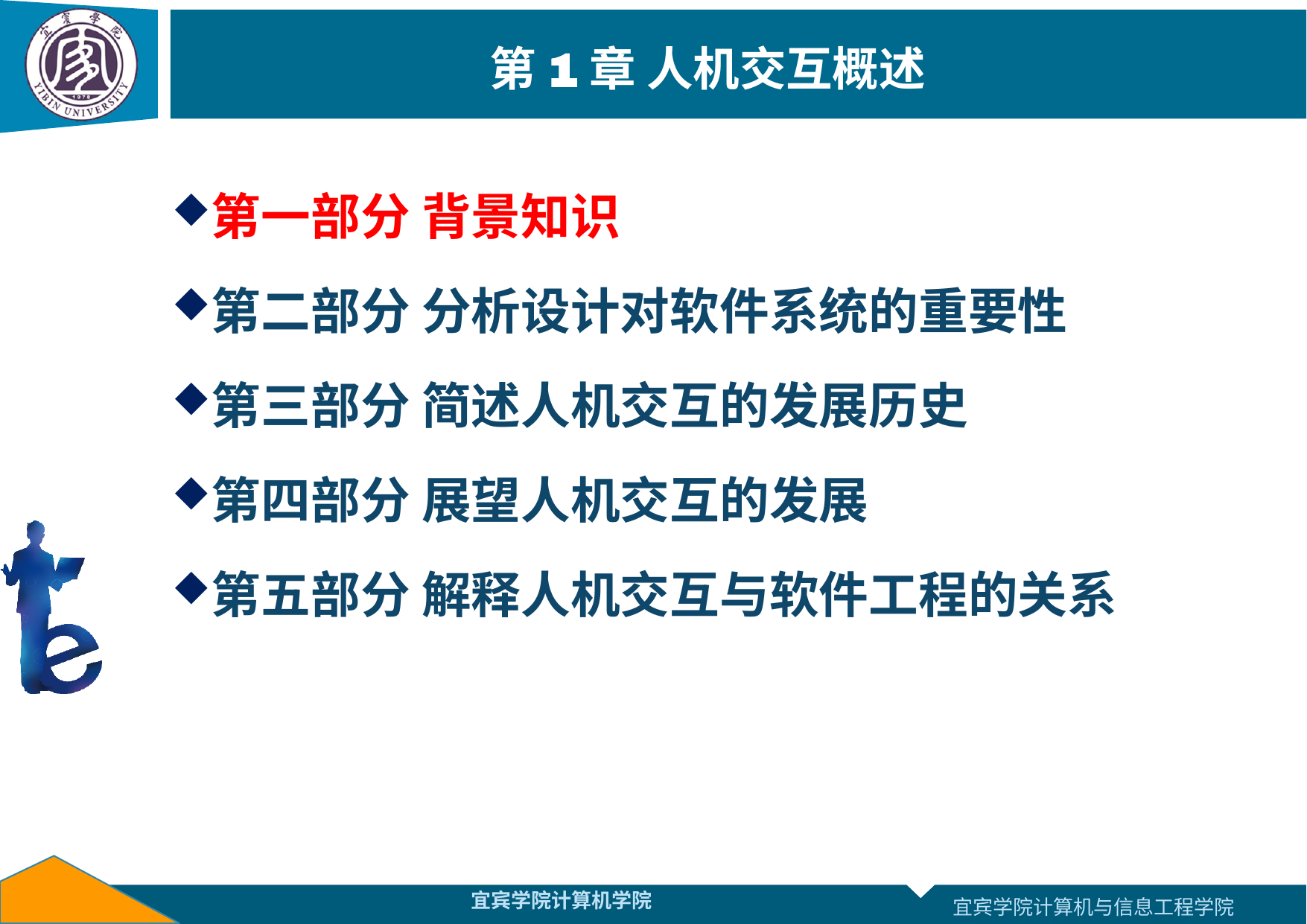

# 第1章 人机交互概述
第一部分 背景知识
第二部分 分析设计对软件系统的重要性
第三部分 简述人机交互的发展历史
第四部分 展望人机交互的发展
第五部分 解释人机交互与软件工程的关系
3
宜宾学院计算机学院